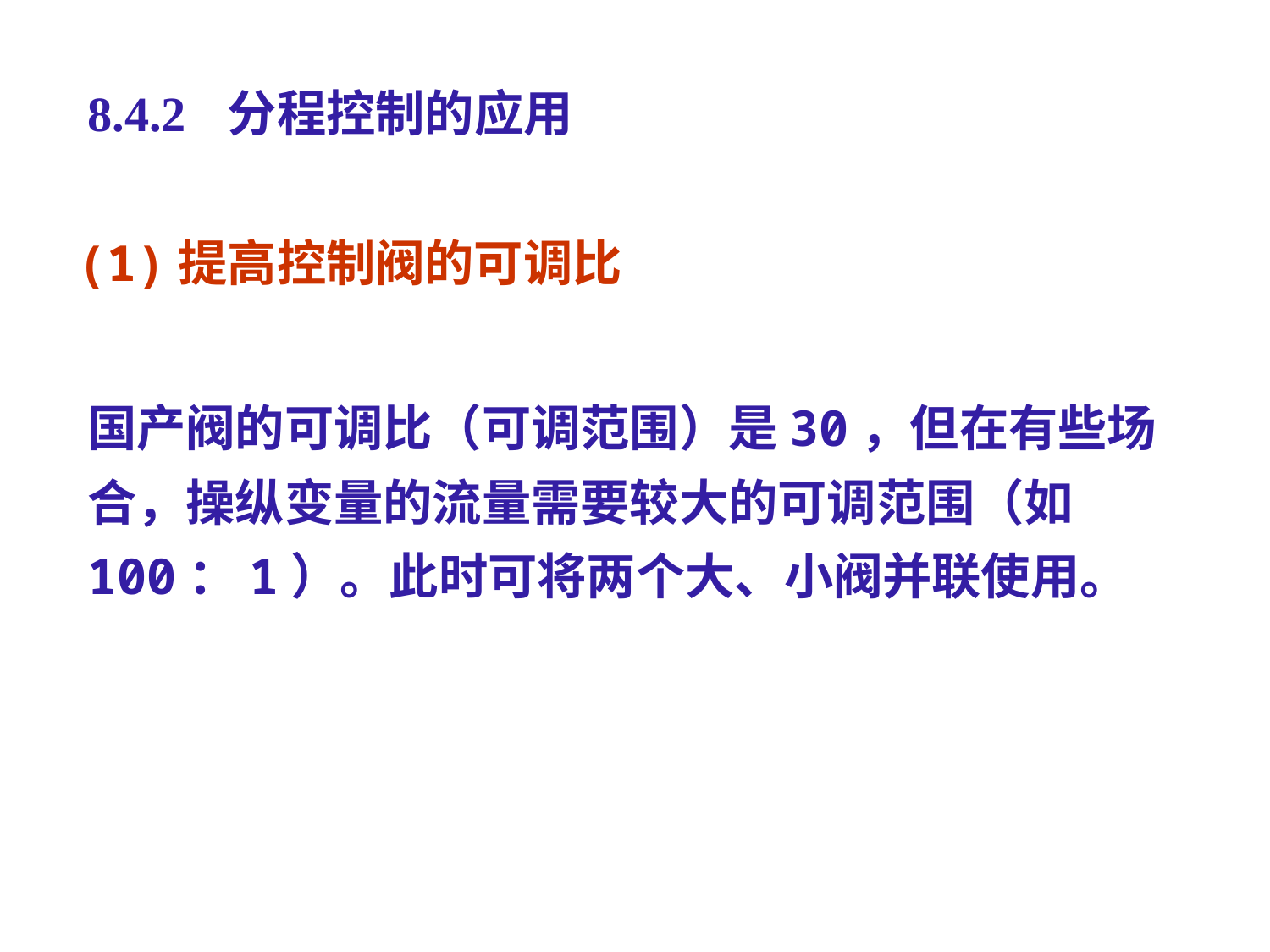

8.4.2 分程控制的应用
(1)提高控制阀的可调比
国产阀的可调比（可调范围）是30，但在有些场合，操纵变量的流量需要较大的可调范围（如100：1）。此时可将两个大、小阀并联使用。